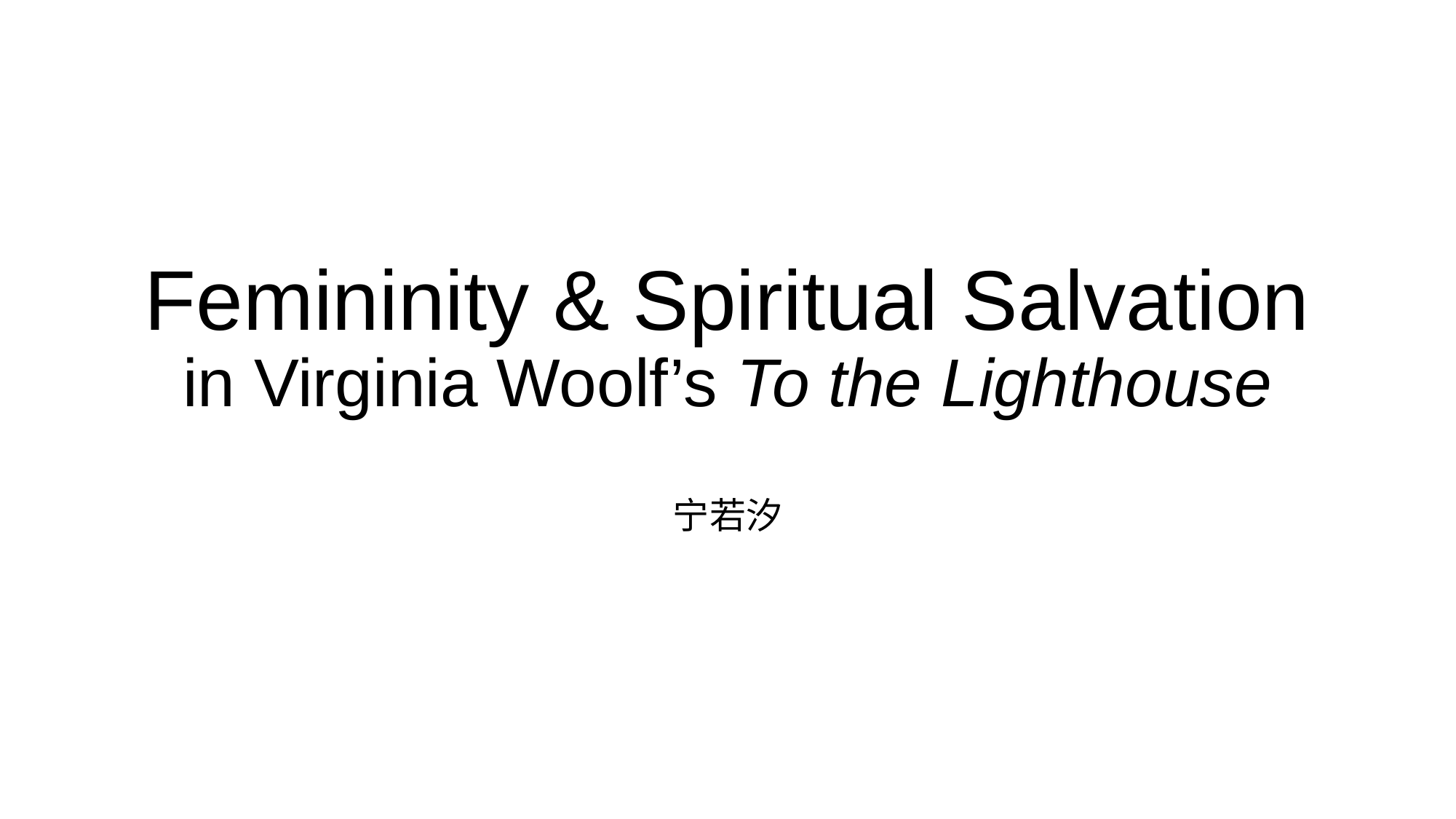

# Femininity & Spiritual Salvation in Virginia Woolf’s To the Lighthouse
宁若汐